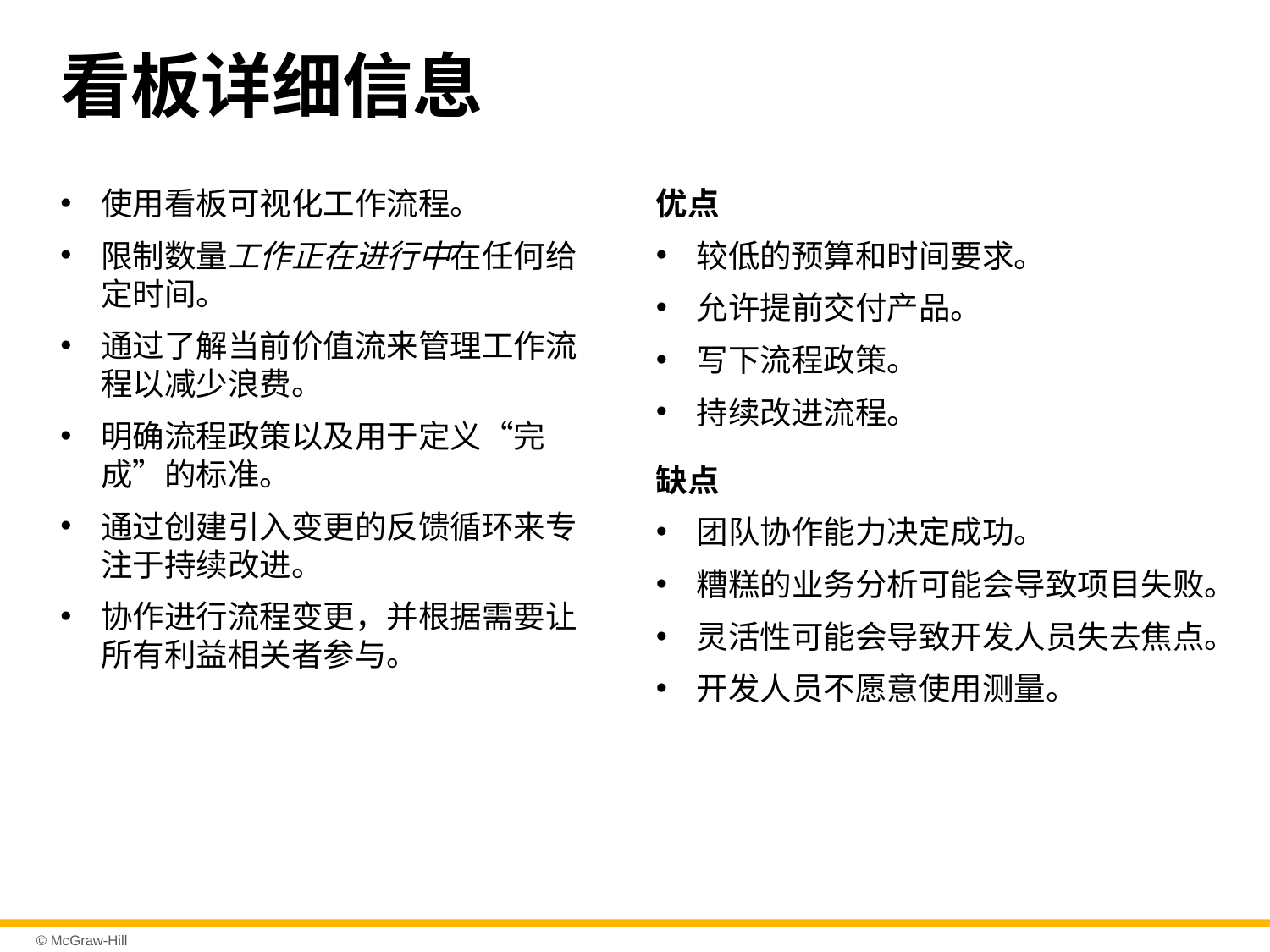

# 看板详细信息
使用看板可视化工作流程。
限制数量工作正在进行中在任何给定时间。
通过了解当前价值流来管理工作流程以减少浪费。
明确流程政策以及用于定义“完成”的标准。
通过创建引入变更的反馈循环来专注于持续改进。
协作进行流程变更，并根据需要让所有利益相关者参与。
优点
较低的预算和时间要求。
允许提前交付产品。
写下流程政策。
持续改进流程。
缺点
团队协作能力决定成功。
糟糕的业务分析可能会导致项目失败。
灵活性可能会导致开发人员失去焦点。
开发人员不愿意使用测量。
12